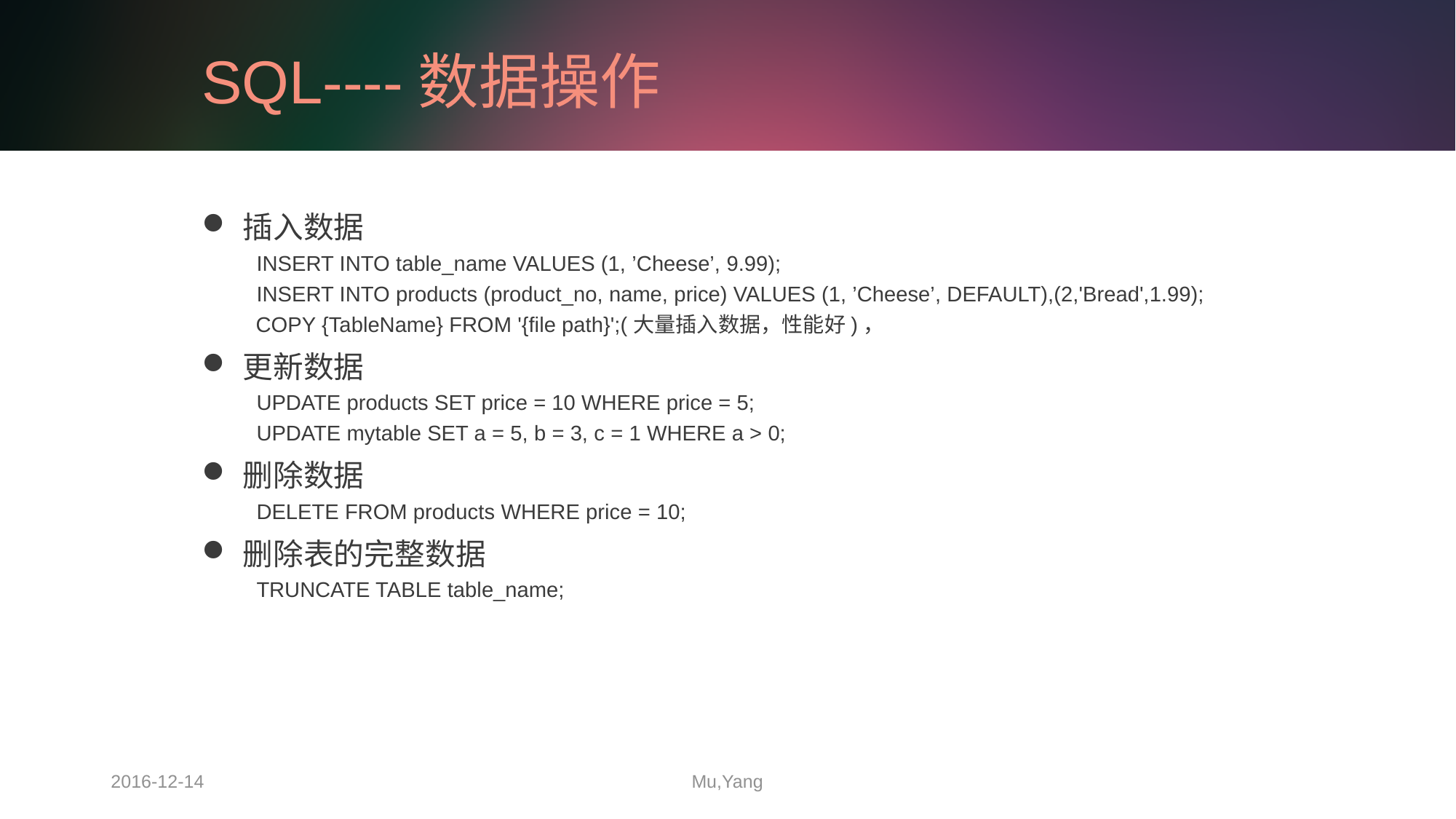

# SQL----数据操作
插入数据
INSERT INTO table_name VALUES (1, ’Cheese’, 9.99);
INSERT INTO products (product_no, name, price) VALUES (1, ’Cheese’, DEFAULT),(2,'Bread',1.99);
         COPY {TableName} FROM '{file path}';(大量插入数据，性能好)，
更新数据
UPDATE products SET price = 10 WHERE price = 5;
UPDATE mytable SET a = 5, b = 3, c = 1 WHERE a > 0;
删除数据
DELETE FROM products WHERE price = 10;
删除表的完整数据
TRUNCATE TABLE table_name;
2016-12-14
Mu,Yang
80